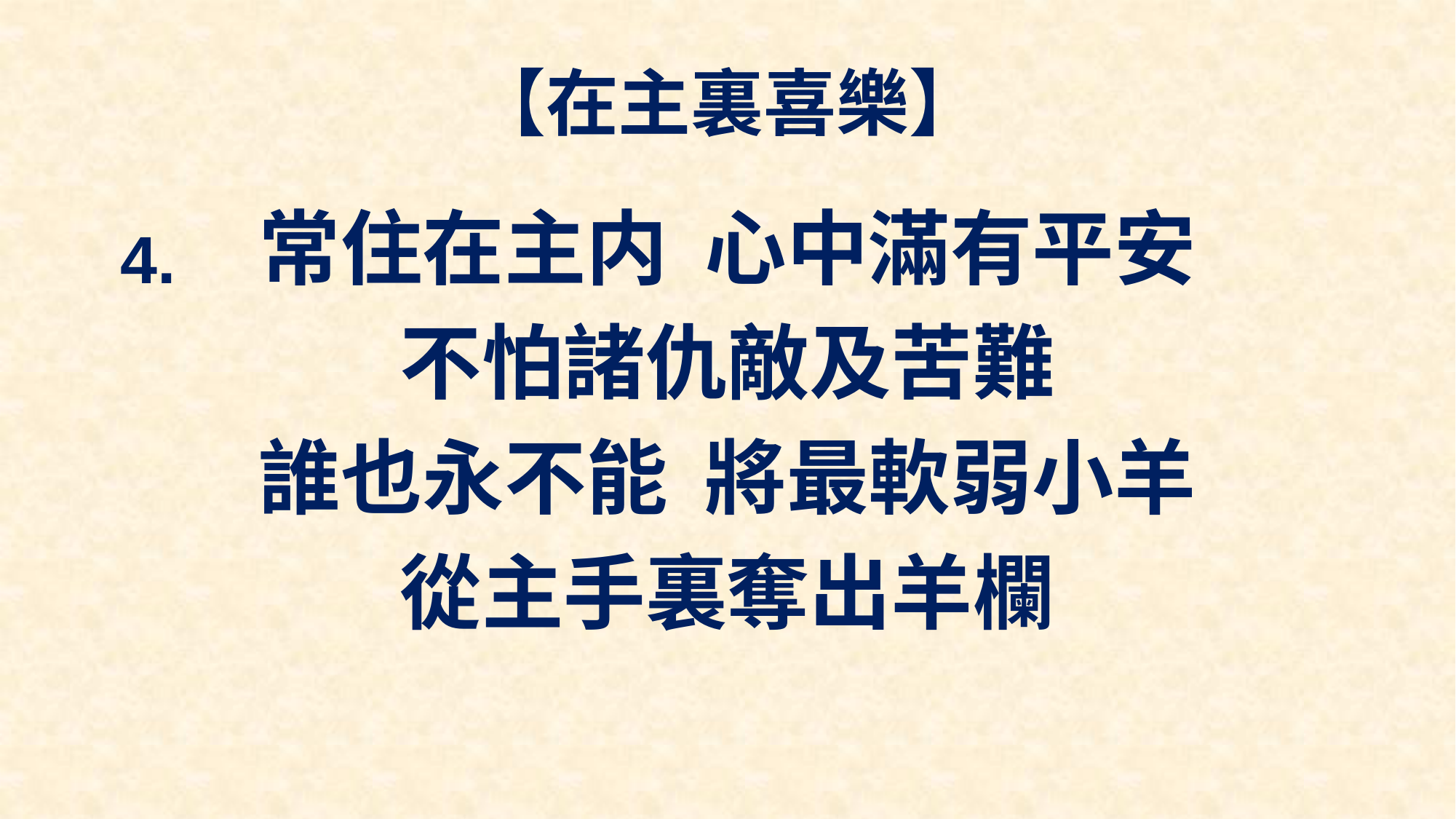

# 【在主裏喜樂】
常住在主内  心中滿有平安
不怕諸仇敵及苦難
誰也永不能  將最軟弱小羊
從主手裏奪出羊欄
4.